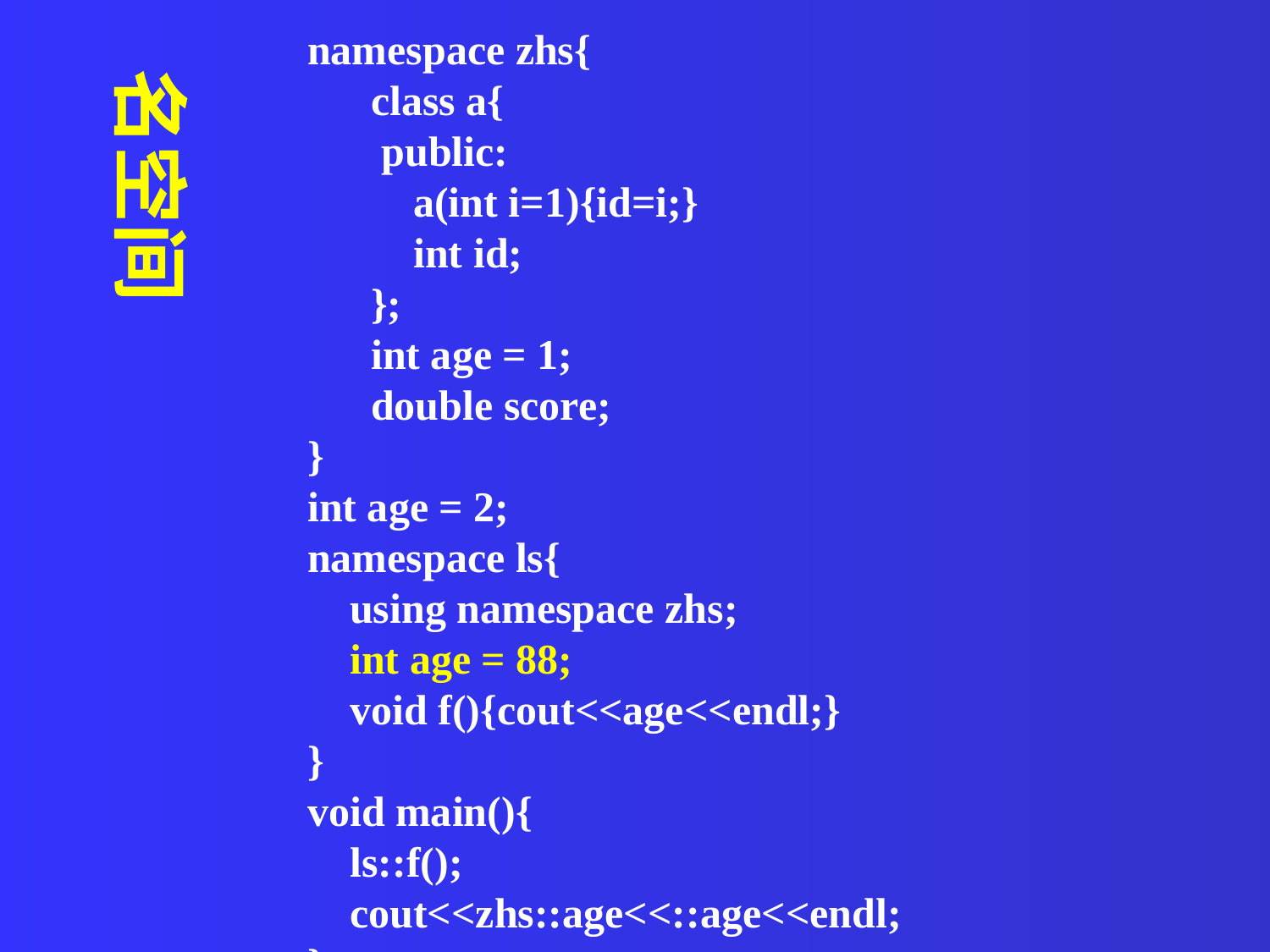

namespace zhs{
class a{
 public:
    a(int i=1){id=i;}
    int id;
};
int age = 1;
double score;
}
int age = 2;
namespace ls{
    using namespace zhs;
    int age = 88;
    void f(){cout<<age<<endl;}
}
void main(){
    ls::f();
    cout<<zhs::age<<::age<<endl;
}
名空间